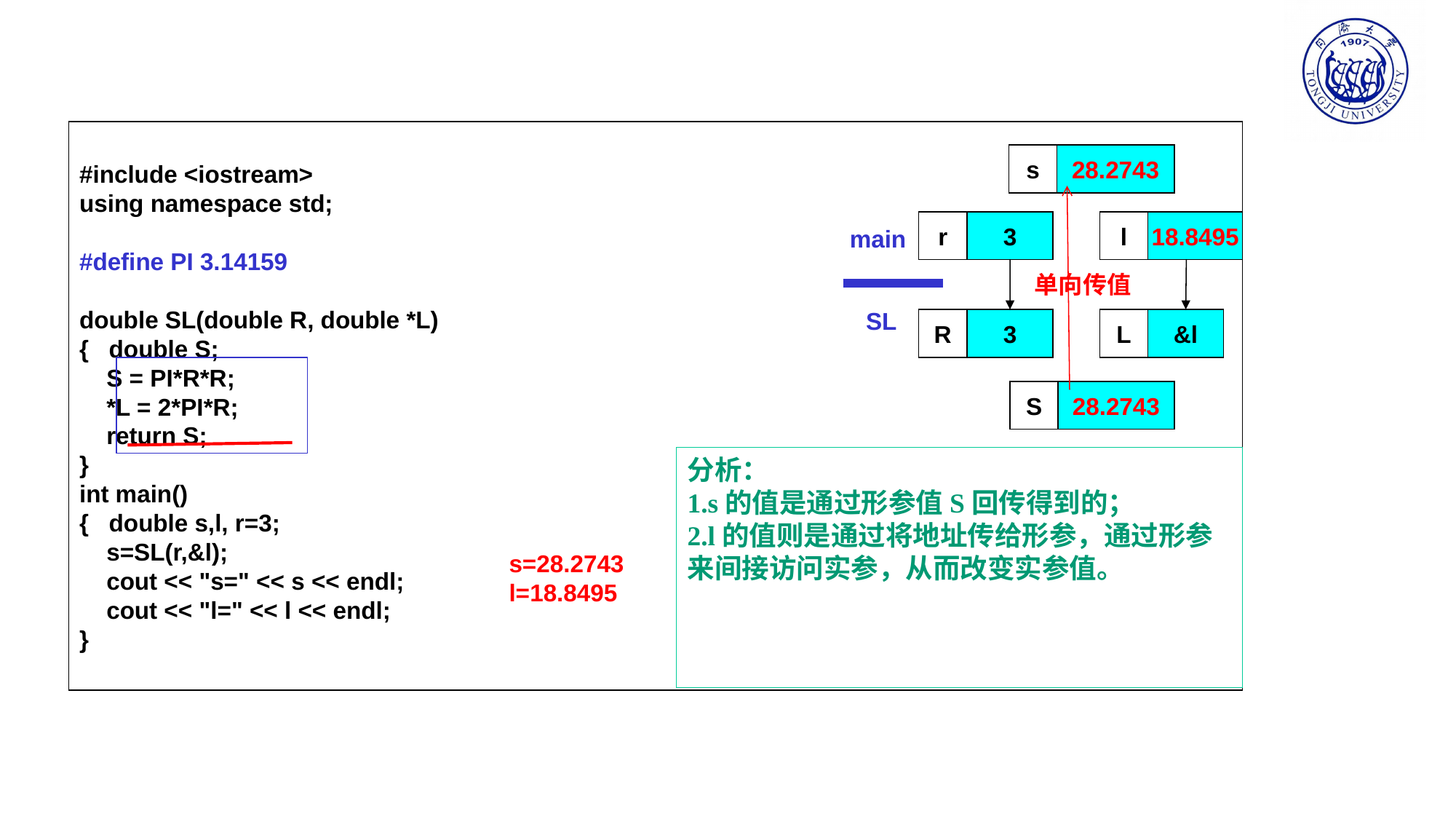

#
#include <iostream>
using namespace std;

#define PI 3.14159

double SL(double R, double *L)
{   double S;
    S = PI*R*R;
    *L = 2*PI*R;
    return S;
}
int main()
{   double s,l, r=3;
    s=SL(r,&l);
    cout << "s=" << s << endl;
    cout << "l=" << l << endl;
}
s
28.2743
r
3
l
18.8495

R
3
L
&l
S
28.2743
main
SL
单向传值
s=28.2743
l=18.8495

分析：
1.s的值是通过形参值S回传得到的；
2.l的值则是通过将地址传给形参，通过形参来间接访问实参，从而改变实参值。